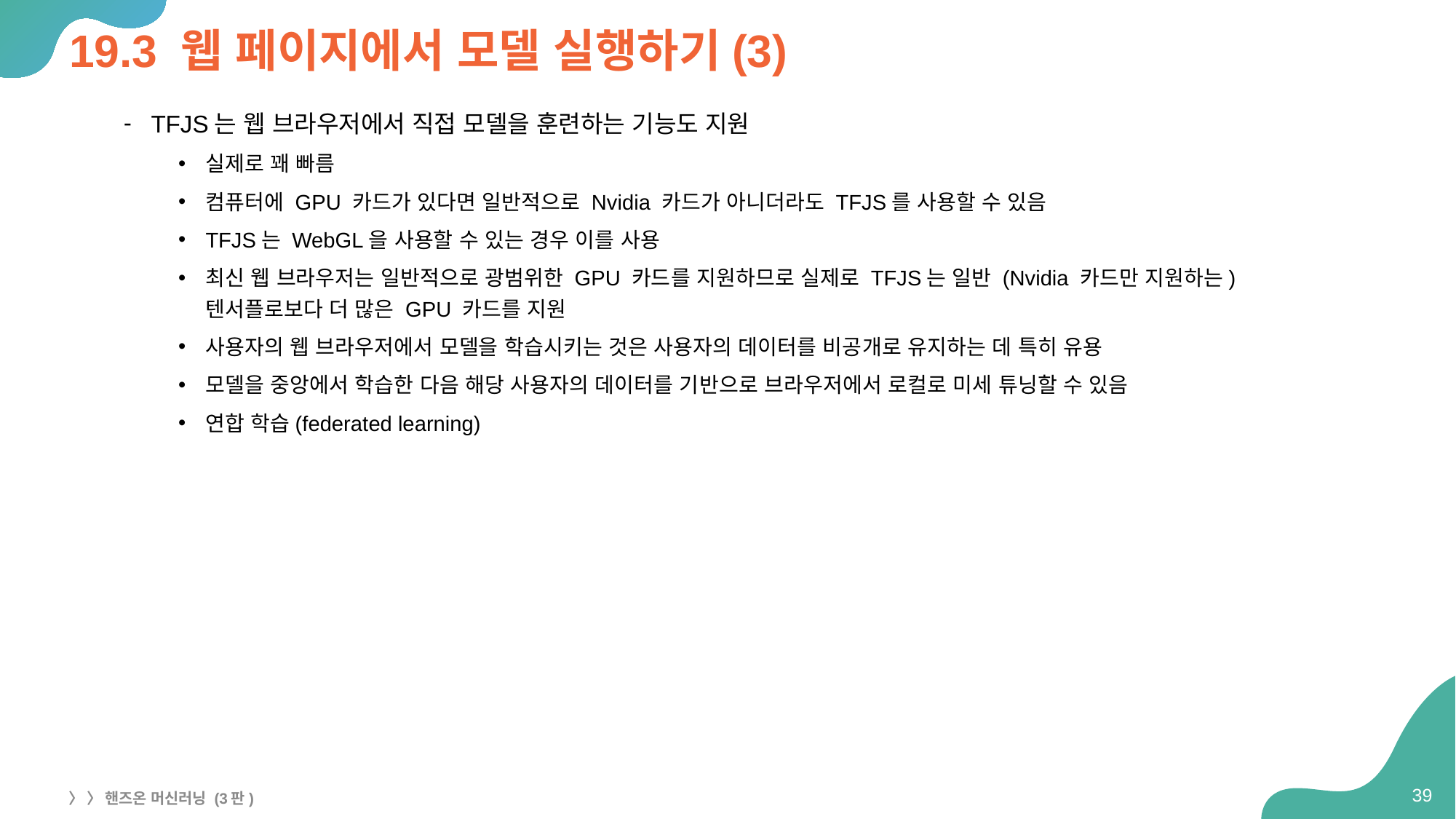

# 19.3 웹 페이지에서 모델 실행하기(3)
TFJS는 웹 브라우저에서 직접 모델을 훈련하는 기능도 지원
실제로 꽤 빠름
컴퓨터에 GPU 카드가 있다면 일반적으로 Nvidia 카드가 아니더라도 TFJS를 사용할 수 있음
TFJS는 WebGL을 사용할 수 있는 경우 이를 사용
최신 웹 브라우저는 일반적으로 광범위한 GPU 카드를 지원하므로 실제로 TFJS는 일반 (Nvidia 카드만 지원하는)
텐서플로보다 더 많은 GPU 카드를 지원
사용자의 웹 브라우저에서 모델을 학습시키는 것은 사용자의 데이터를 비공개로 유지하는 데 특히 유용
모델을 중앙에서 학습한 다음 해당 사용자의 데이터를 기반으로 브라우저에서 로컬로 미세 튜닝할 수 있음
연합 학습(federated learning)
39
〉 〉 핸즈온 머신러닝 (3판)